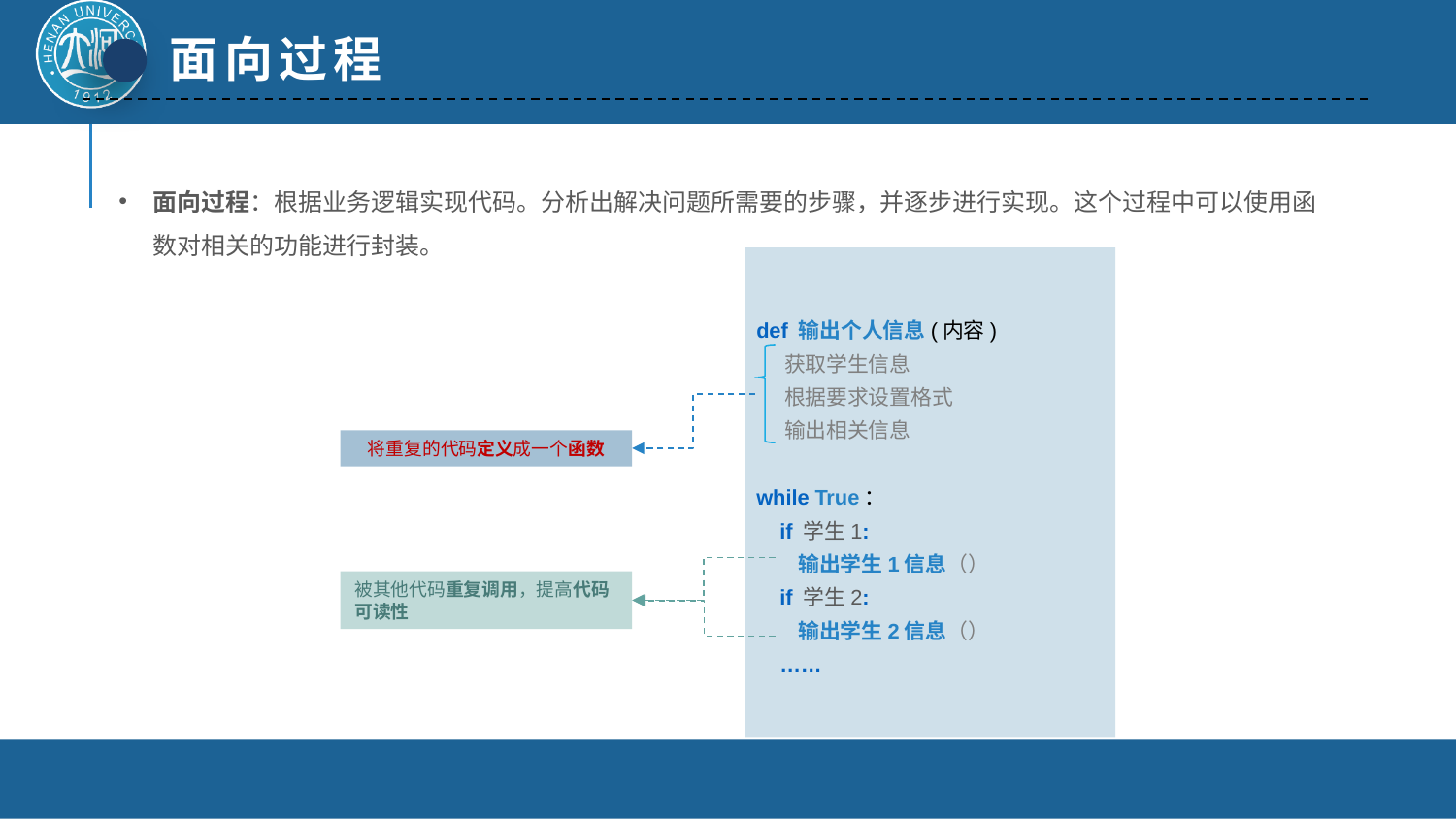

面向过程

面向过程：根据业务逻辑实现代码。分析出解决问题所需要的步骤，并逐步进行实现。这个过程中可以使用函数对相关的功能进行封装。
def 输出个人信息(内容)
     获取学生信息
     根据要求设置格式
     输出相关信息

while True：
    if 学生1:
        输出学生1信息（）
    if 学生2:
        输出学生2信息（）
    ……

将重复的代码定义成一个函数
被其他代码重复调用，提高代码可读性